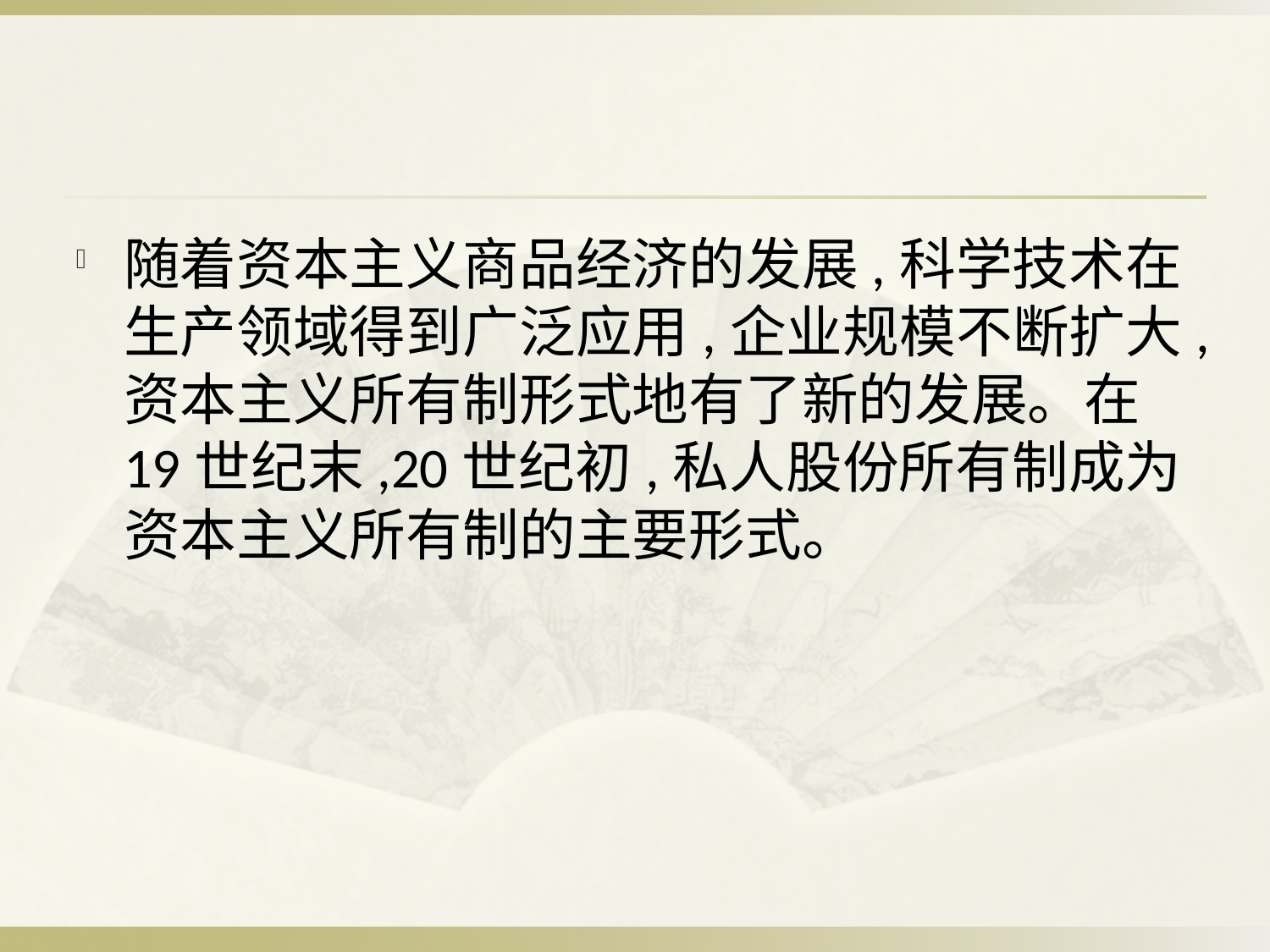

#
随着资本主义商品经济的发展,科学技术在生产领域得到广泛应用,企业规模不断扩大,资本主义所有制形式地有了新的发展。在19世纪末,20世纪初,私人股份所有制成为资本主义所有制的主要形式。